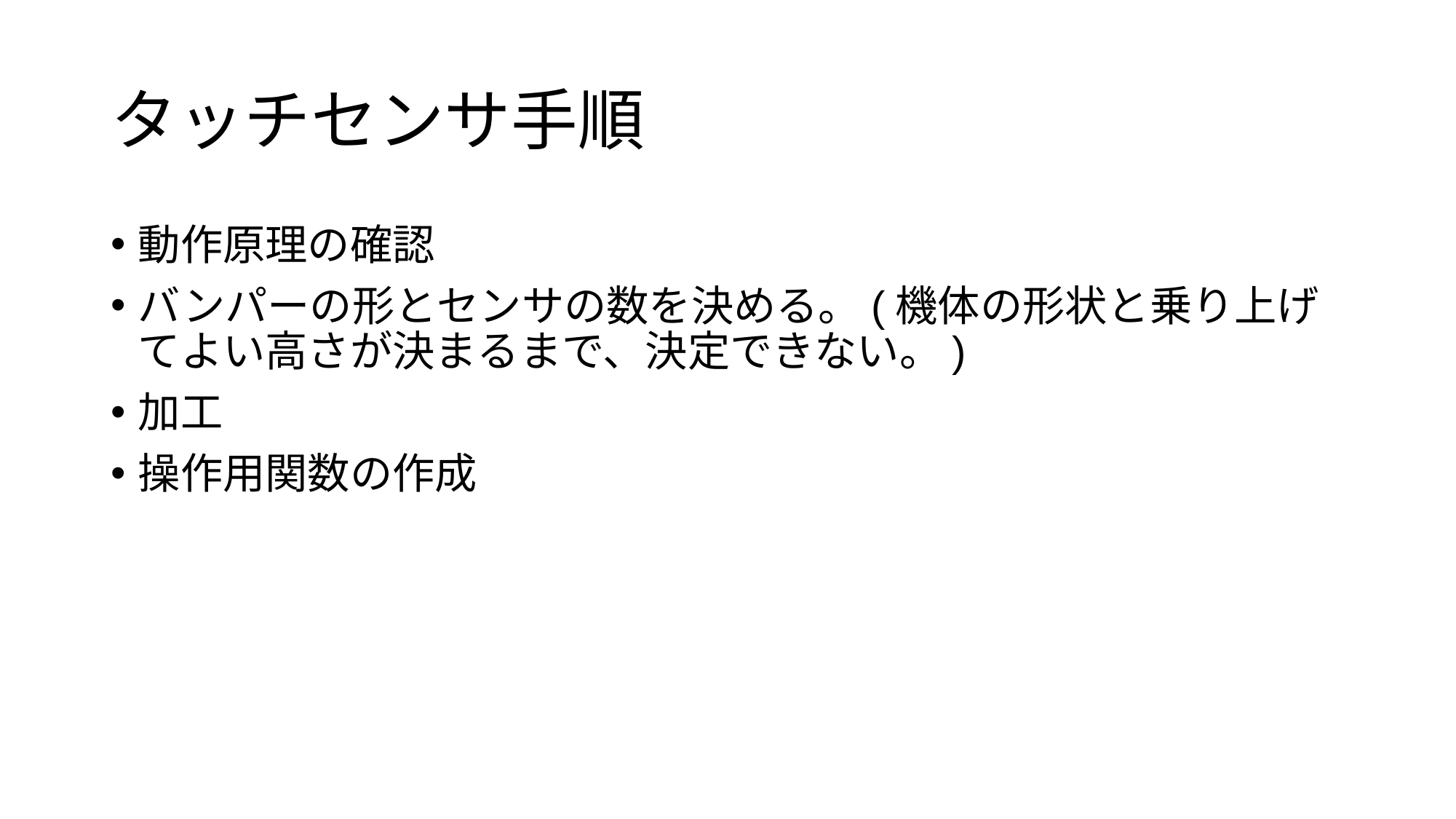

# タッチセンサ手順
動作原理の確認
バンパーの形とセンサの数を決める。(機体の形状と乗り上げてよい高さが決まるまで、決定できない。)
加工
操作用関数の作成